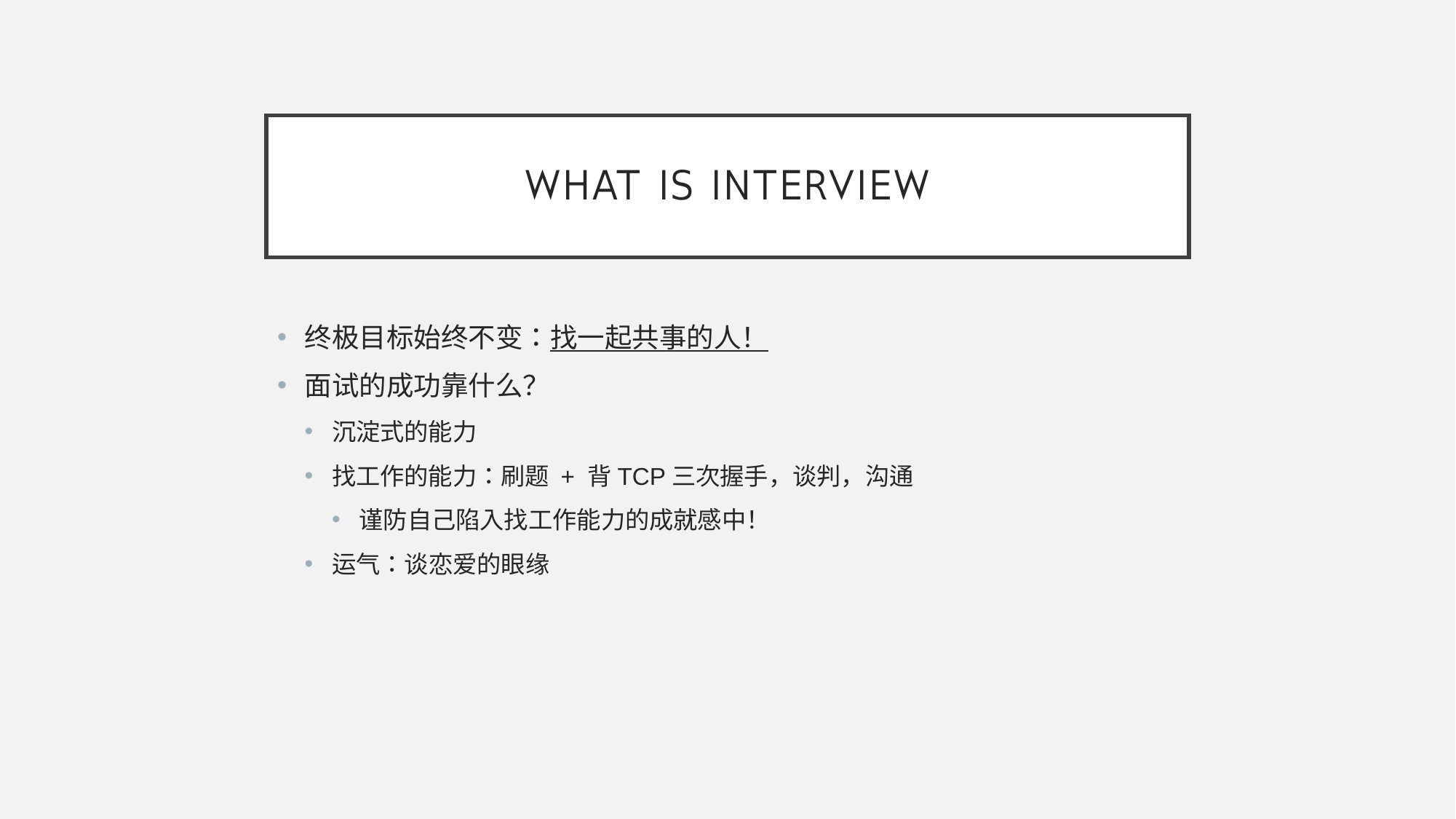

# What is Interview
终极目标始终不变：找一起共事的人！
面试的成功靠什么？
沉淀式的能力
找工作的能力：刷题 + 背TCP三次握手，谈判，沟通
谨防自己陷入找工作能力的成就感中！
运气：谈恋爱的眼缘